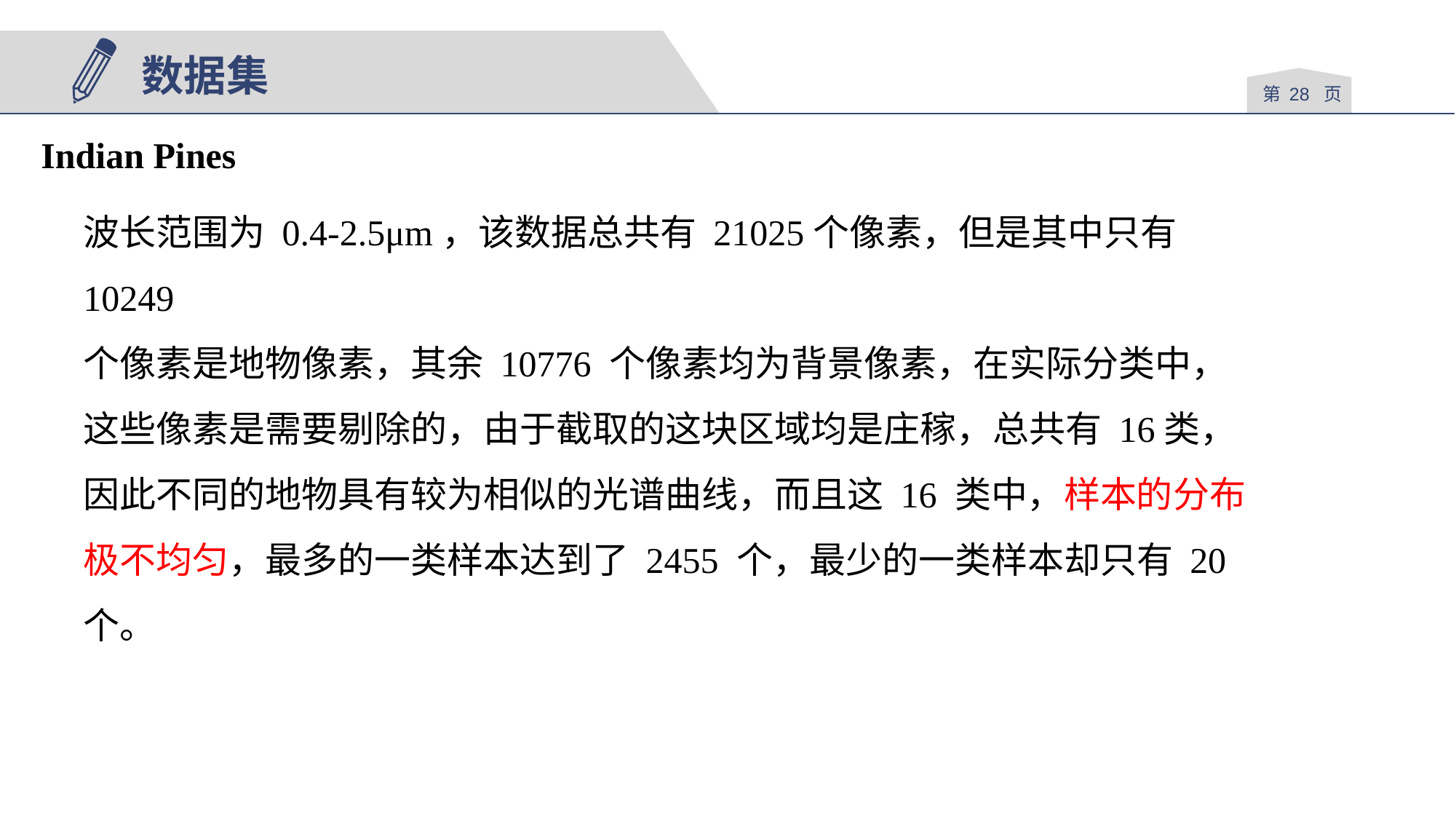

数据集

第 28  页
Indian Pines
波长范围为 0.4-2.5μm，该数据总共有 21025个像素，但是其中只有 10249
个像素是地物像素，其余 10776 个像素均为背景像素，在实际分类中，这些像素是需要剔除的，由于截取的这块区域均是庄稼，总共有 16类，因此不同的地物具有较为相似的光谱曲线，而且这 16 类中，样本的分布极不均匀，最多的一类样本达到了 2455 个，最少的一类样本却只有 20 个。